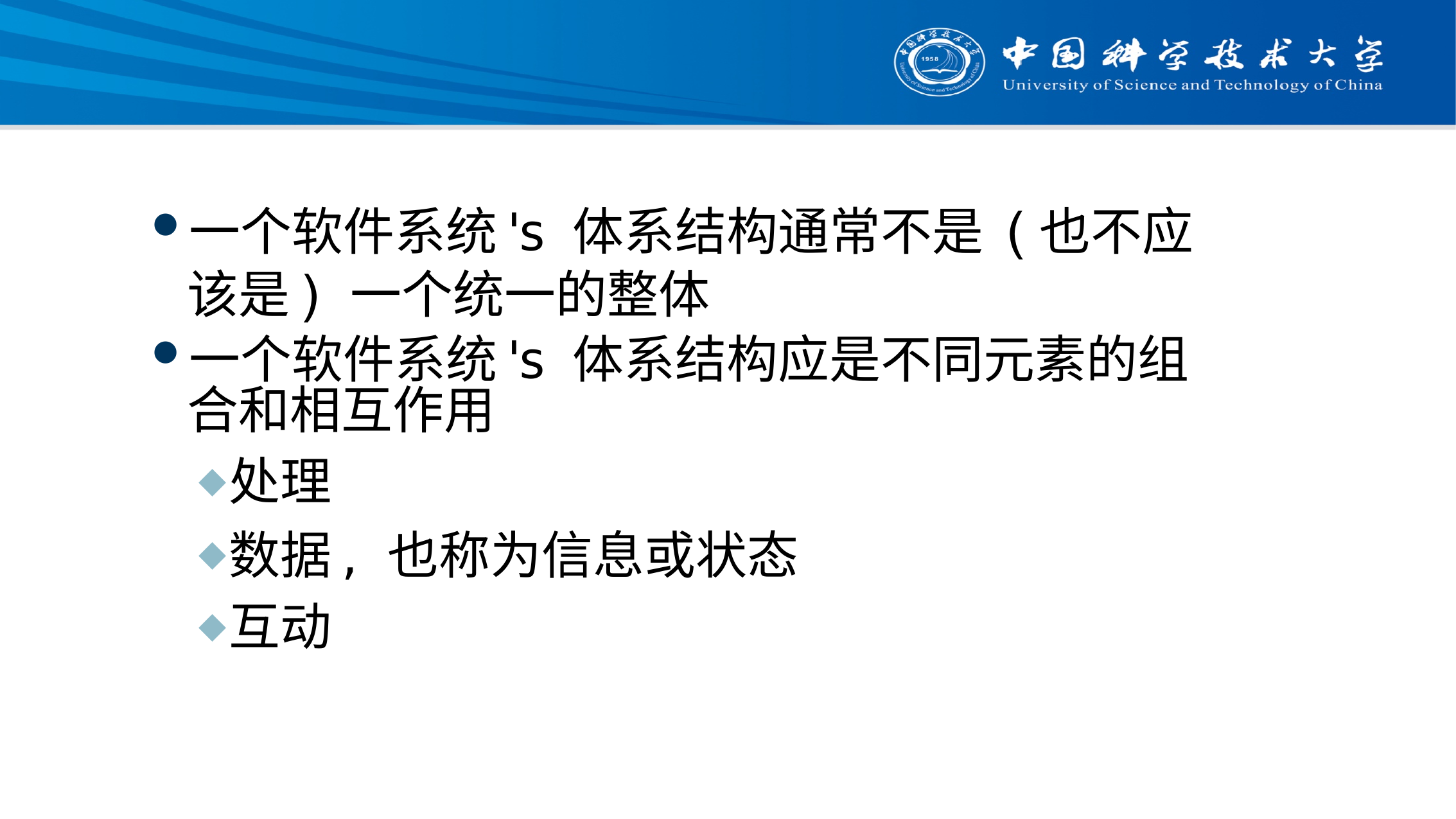

# 软件体系结构的 元素
一个软件系统's 体系结构通常不是 (也不应该是) 一个统一的整体
一个软件系统's 体系结构应是不同元素的组合和相互作用
处理
数据, 也称为信息或状态
互动